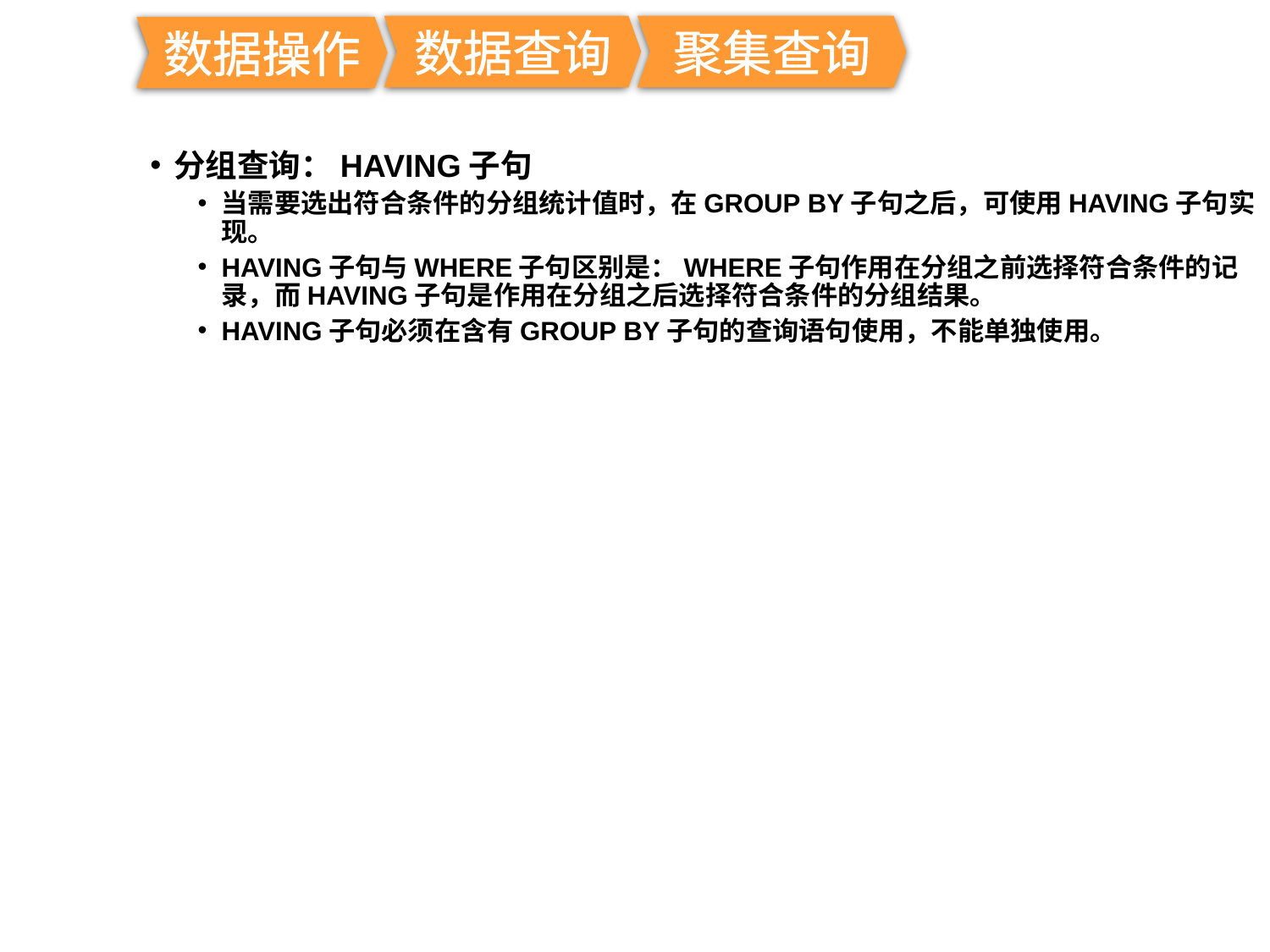

数据查询
聚集查询
数据操作

分组查询：HAVING子句
当需要选出符合条件的分组统计值时，在GROUP BY子句之后，可使用HAVING子句实现。
HAVING子句与WHERE子句区别是：WHERE子句作用在分组之前选择符合条件的记录，而HAVING子句是作用在分组之后选择符合条件的分组结果。
HAVING子句必须在含有GROUP BY子句的查询语句使用，不能单独使用。